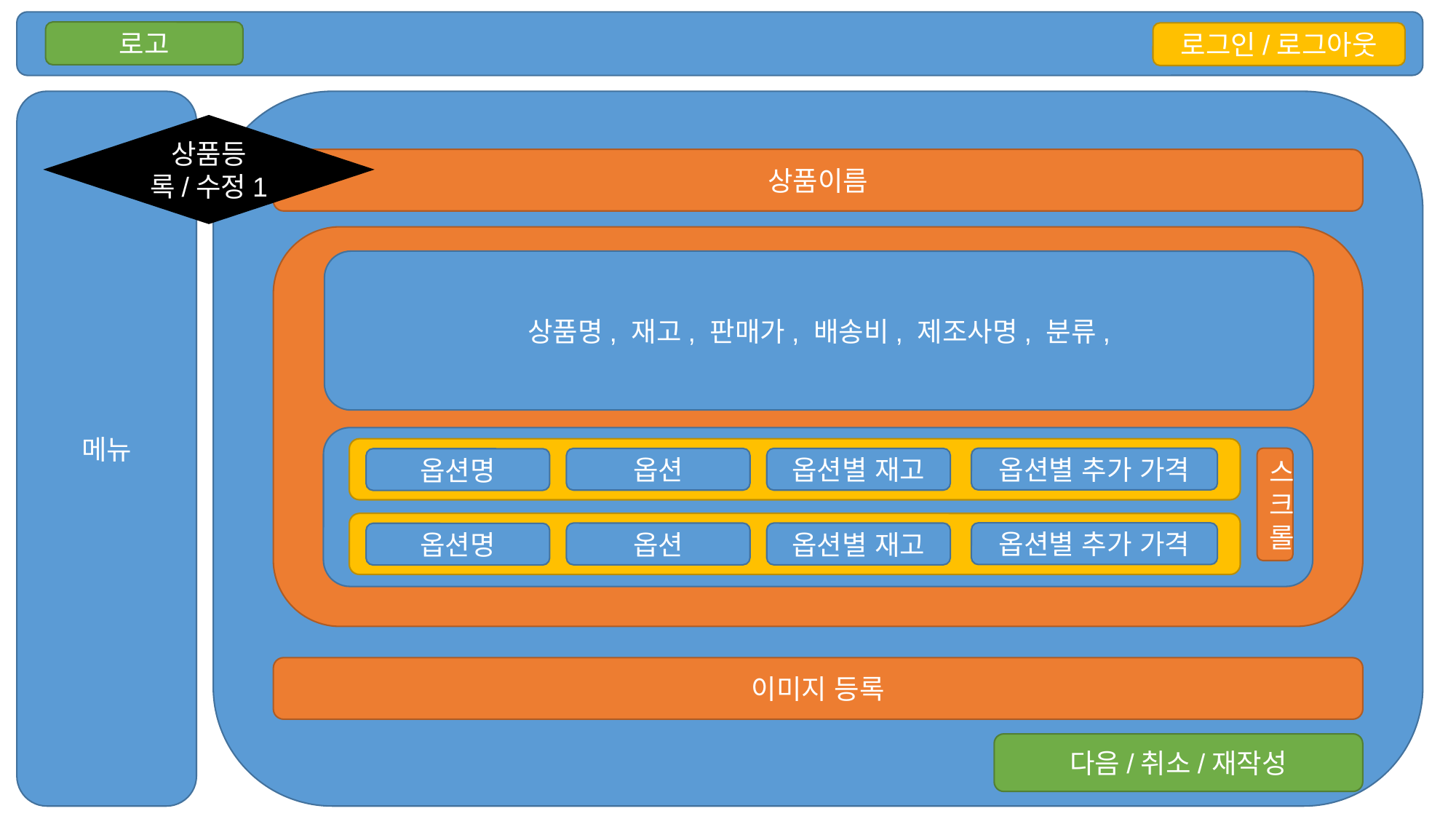

로고
로그인/로그아웃
메뉴
상품 테이블
상품등록/수정1
상품이름

상품명, 재고, 판매가, 배송비, 제조사명, 분류,

옵션별 추가 가격
옵션
옵션별 재고
옵션명
스크롤

옵션별 추가 가격
옵션
옵션별 재고
옵션명
이미지 등록
다음/취소/재작성